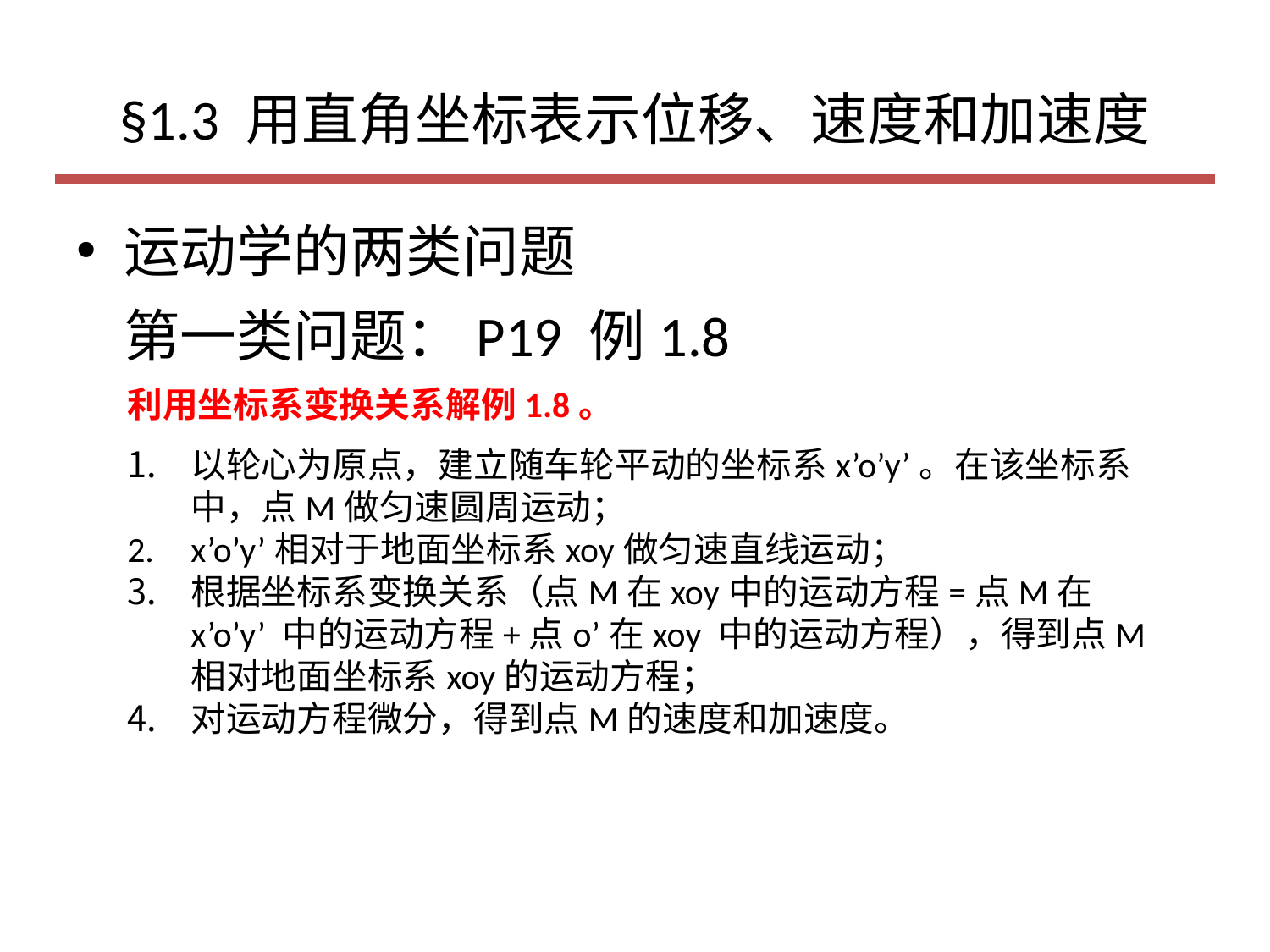

# §1.3 用直角坐标表示位移、速度和加速度
运动学的两类问题
第一类问题：P19 例1.8
利用坐标系变换关系解例1.8。
以轮心为原点，建立随车轮平动的坐标系x’o’y’。在该坐标系中，点M做匀速圆周运动；
x’o’y’相对于地面坐标系xoy做匀速直线运动；
根据坐标系变换关系（点M在xoy中的运动方程=点M在x’o’y’ 中的运动方程+点o’在xoy 中的运动方程），得到点M相对地面坐标系xoy的运动方程；
对运动方程微分，得到点M的速度和加速度。